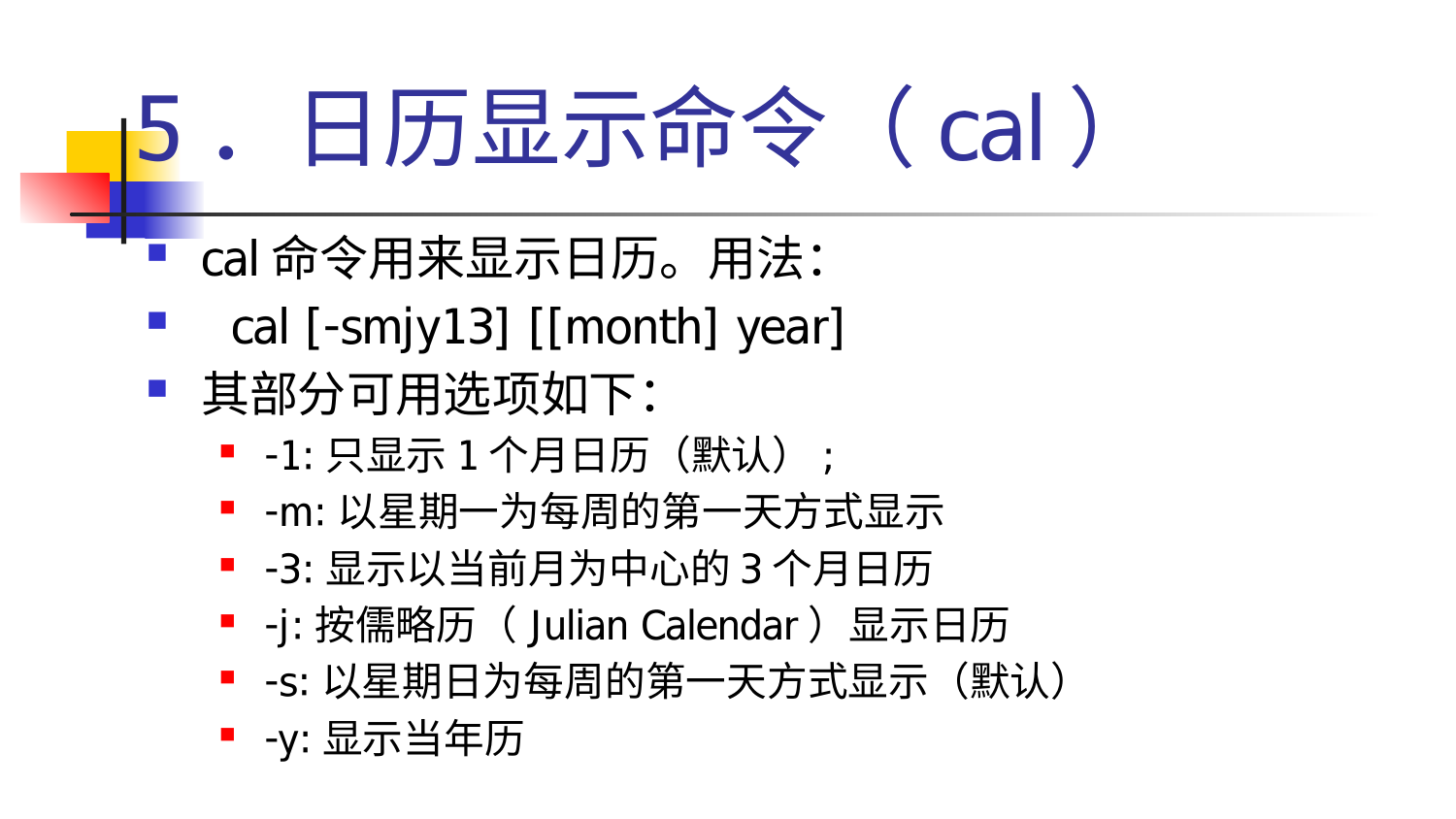

# 5．日历显示命令（cal）
cal命令用来显示日历。用法：
  cal [-smjy13] [[month] year]
其部分可用选项如下：
-1:只显示1个月日历（默认）;
-m:以星期一为每周的第一天方式显示
-3:显示以当前月为中心的3个月日历
-j:按儒略历（Julian Calendar）显示日历
-s:以星期日为每周的第一天方式显示（默认）
-y:显示当年历